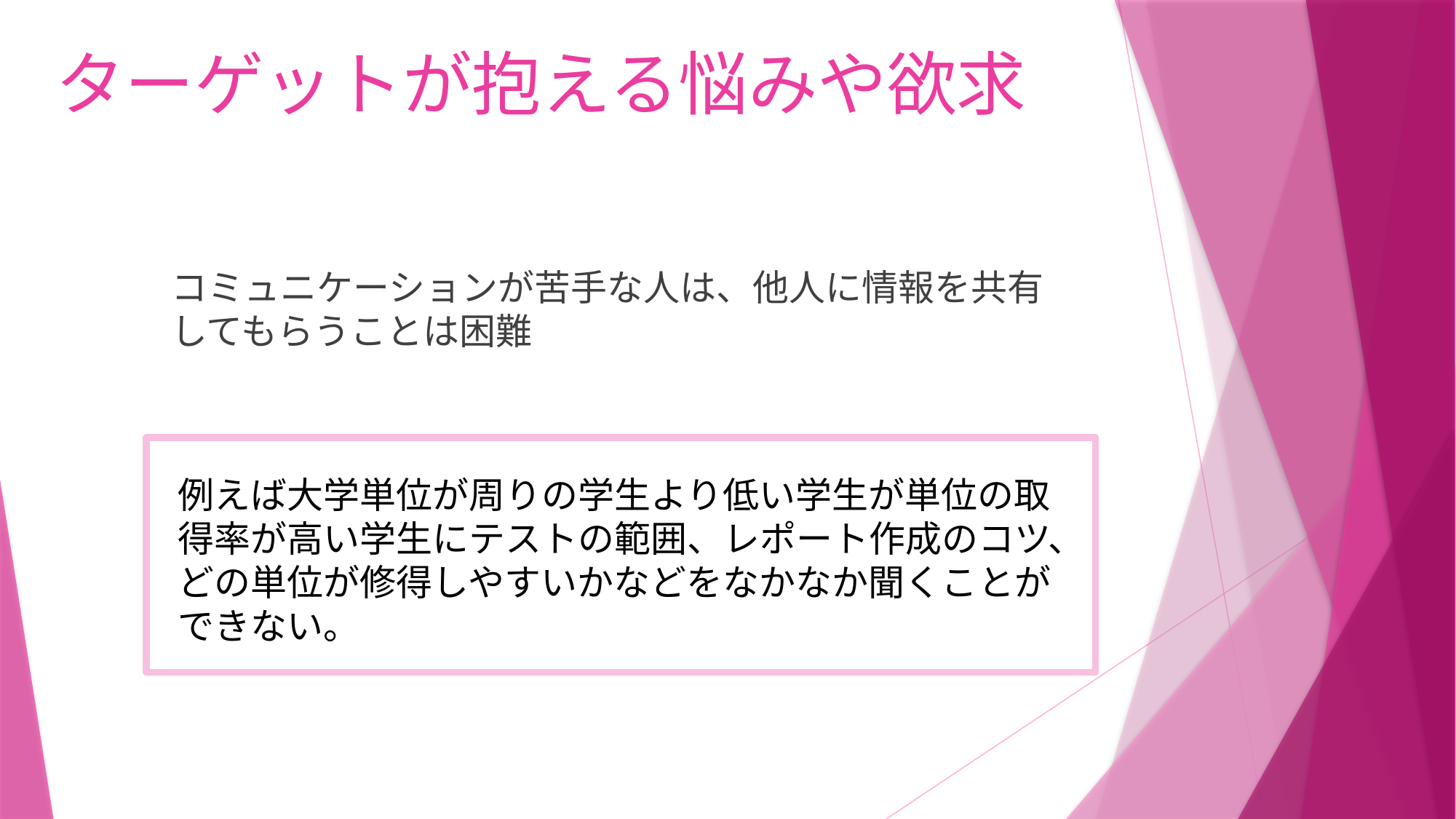

# ターゲットが抱える悩みや欲求
コミュニケーションが苦手な人は、他人に情報を共有してもらうことは困難

例えば大学単位が周りの学生より低い学生が単位の取得率が高い学生にテストの範囲、レポート作成のコツ、どの単位が修得しやすいかなどをなかなか聞くことができない。